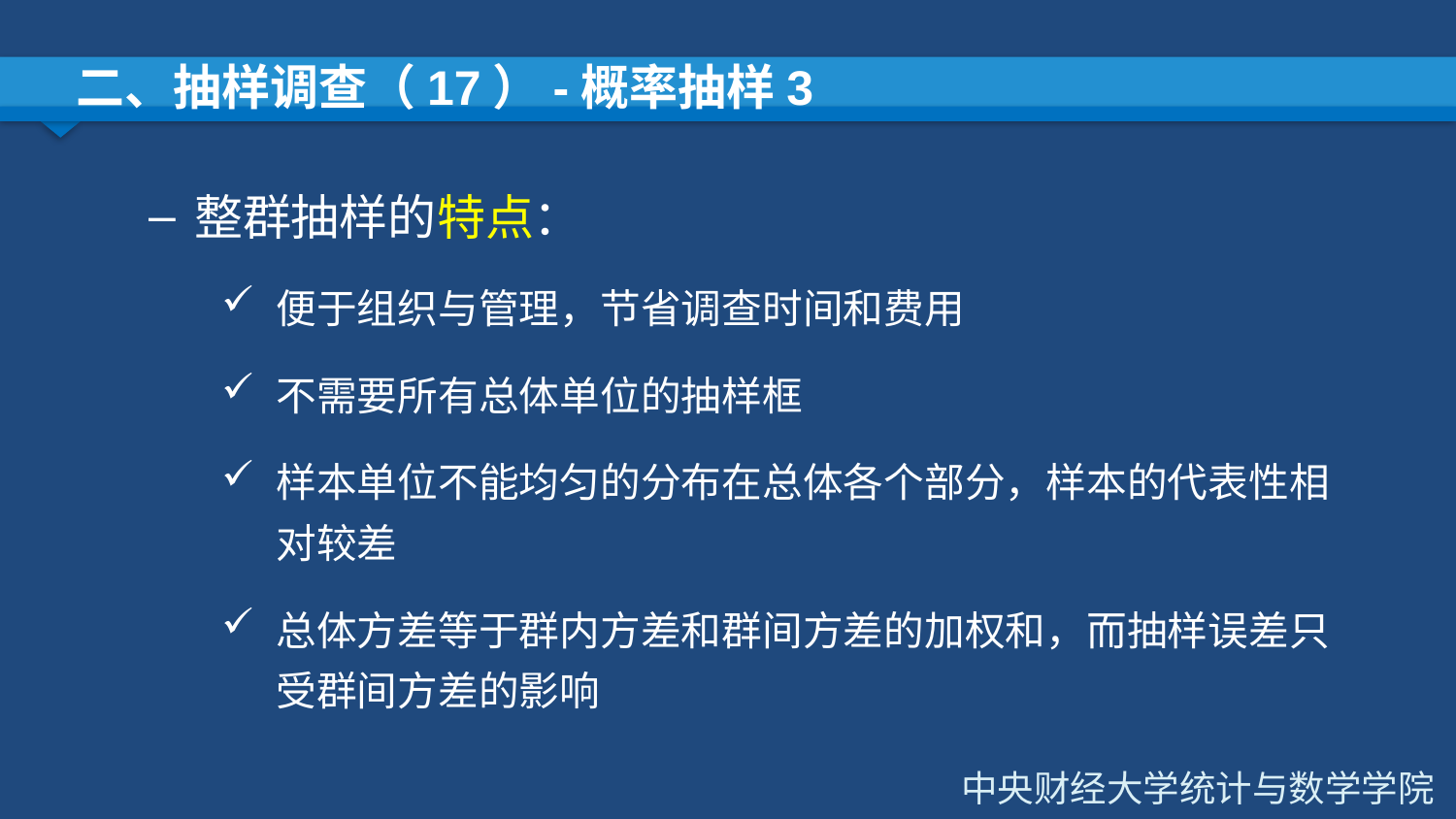

# 二、抽样调查（17）-概率抽样3
整群抽样的特点：
便于组织与管理，节省调查时间和费用
不需要所有总体单位的抽样框
样本单位不能均匀的分布在总体各个部分，样本的代表性相对较差
总体方差等于群内方差和群间方差的加权和，而抽样误差只受群间方差的影响